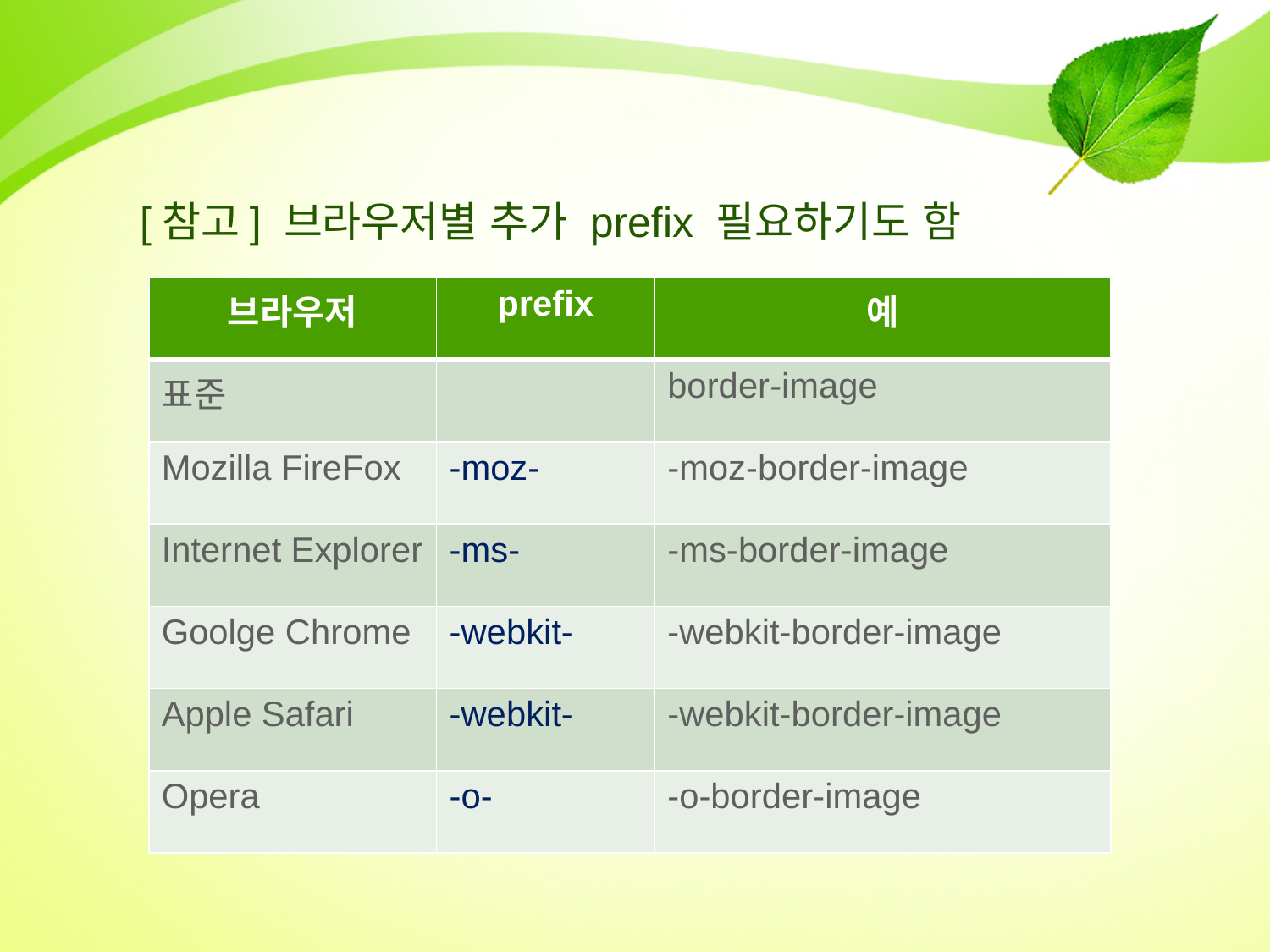

[참고] 브라우저별 추가 prefix 필요하기도 함
| 브라우저 | prefix | 예 |
| --- | --- | --- |
| 표준 |  | border-image |
| Mozilla FireFox | -moz- | -moz-border-image |
| Internet Explorer | -ms- | -ms-border-image |
| Goolge Chrome | -webkit- | -webkit-border-image |
| Apple Safari | -webkit- | -webkit-border-image |
| Opera | -o- | -o-border-image |